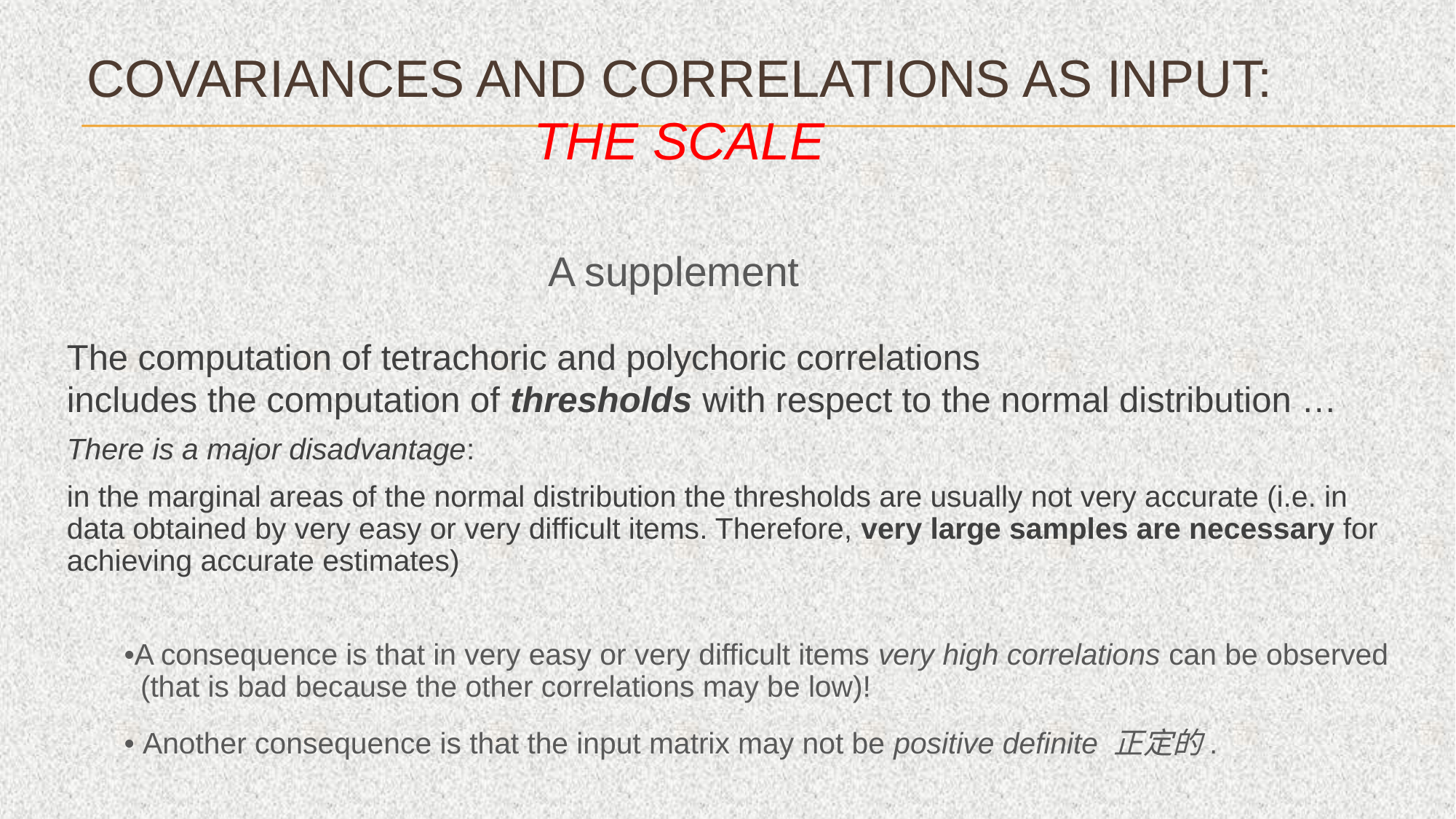

# Covariances and correlations as input: the scale
                                          A supplement

The computation of tetrachoric and polychoric correlations
includes the computation of thresholds with respect to the normal distribution …
There is a major disadvantage:
in the marginal areas of the normal distribution the thresholds are usually not very accurate (i.e. in data obtained by very easy or very difficult items. Therefore, very large samples are necessary for achieving accurate estimates)

       •A consequence is that in very easy or very difficult items very high correlations can be observed
         (that is bad because the other correlations may be low)!
       • Another consequence is that the input matrix may not be positive definite 正定的.